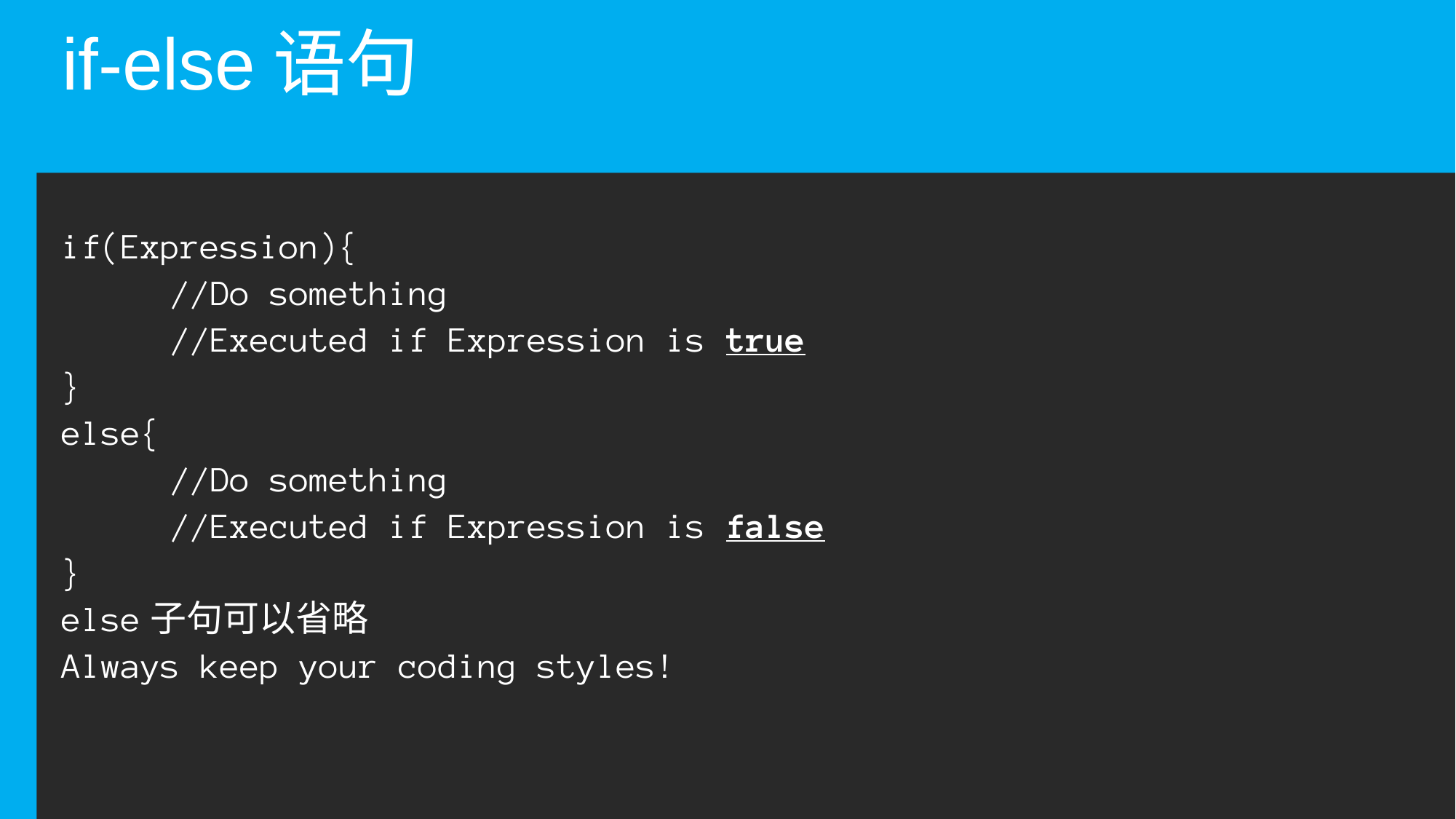

# if-else语句
if(Expression){
	//Do something
	//Executed if Expression is true
}
else{
	//Do something
	//Executed if Expression is false
}
else子句可以省略
Always keep your coding styles!